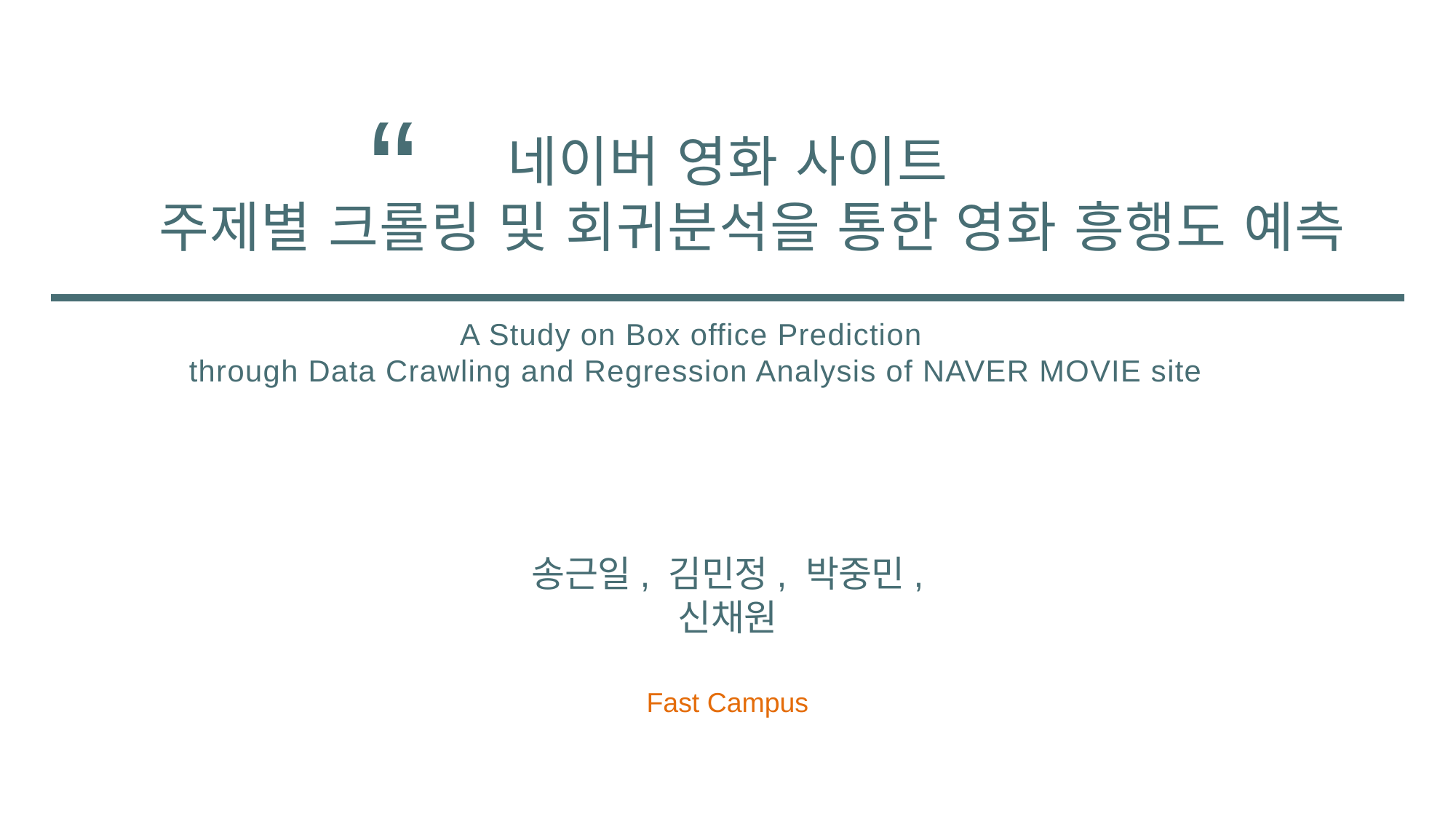

“
# 네이버 영화 사이트 주제별 크롤링 및 회귀분석을 통한 영화 흥행도 예측

A Study on Box office Prediction
through Data Crawling and Regression Analysis of NAVER MOVIE site
송근일, 김민정, 박중민, 신채원

Fast Campus